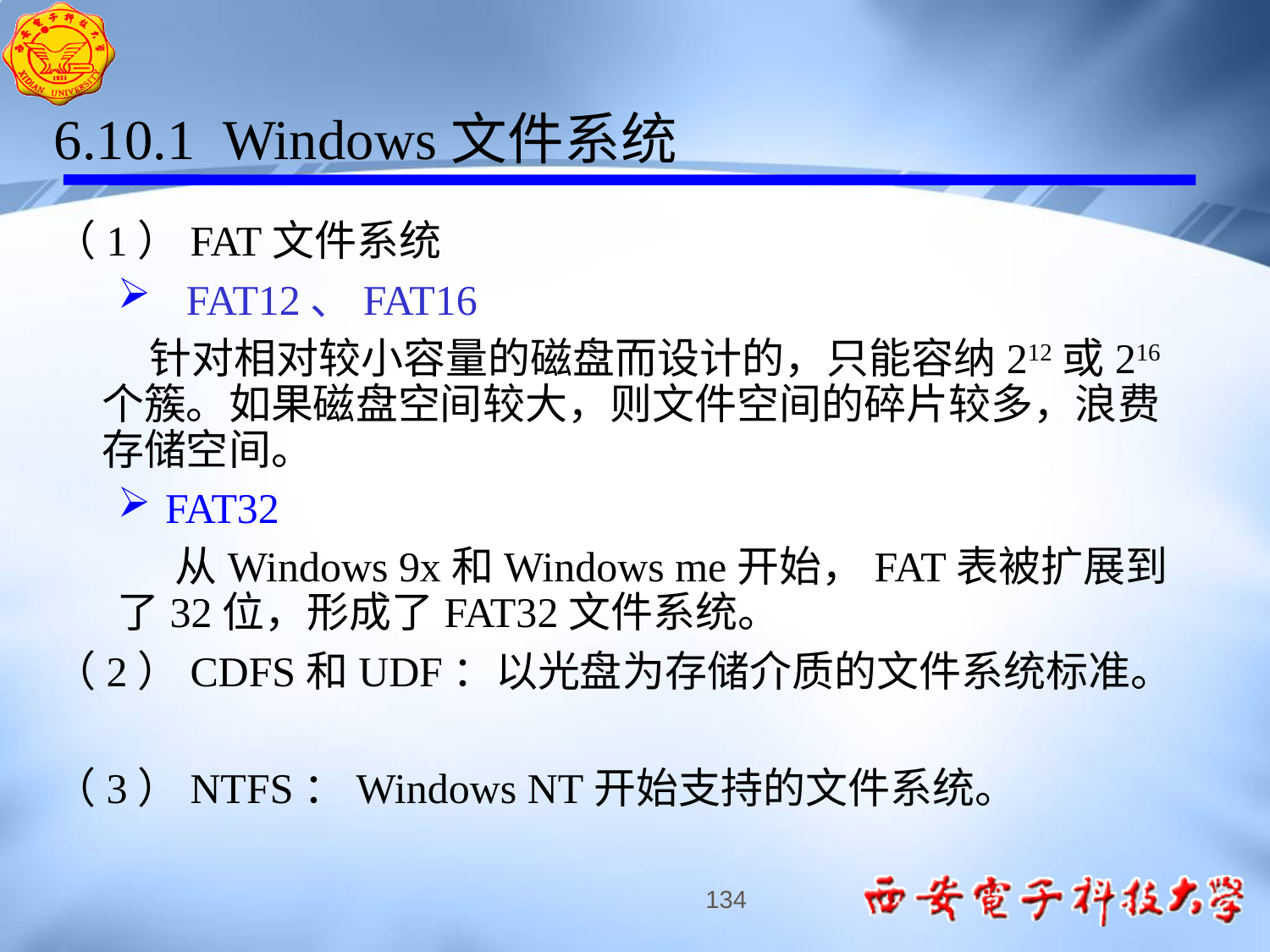

6.10.1  Windows文件系统
（1）FAT文件系统
  FAT12、FAT16
         针对相对较小容量的磁盘而设计的，只能容纳212或216个簇。如果磁盘空间较大，则文件空间的碎片较多，浪费存储空间。
FAT32
     从Windows 9x和Windows me开始，FAT表被扩展到了32位，形成了FAT32文件系统。
（2）CDFS和UDF：以光盘为存储介质的文件系统标准。

（3）NTFS：Windows NT开始支持的文件系统。
134